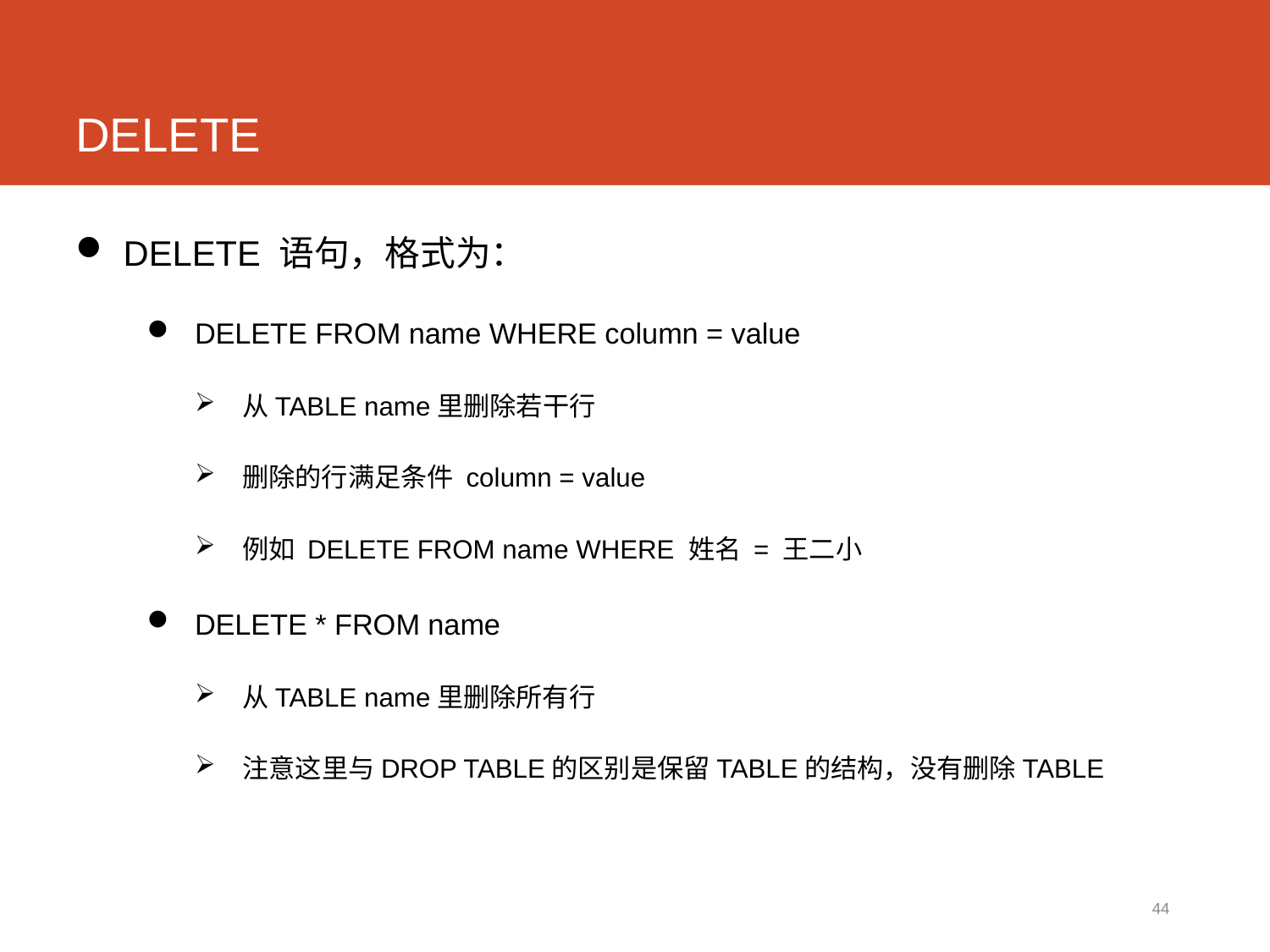

# DELETE
DELETE 语句，格式为：
DELETE FROM name WHERE column = value
从TABLE name里删除若干行
删除的行满足条件 column = value
例如 DELETE FROM name WHERE 姓名 = 王二小
DELETE * FROM name
从TABLE name里删除所有行
注意这里与DROP TABLE的区别是保留TABLE的结构，没有删除TABLE

44